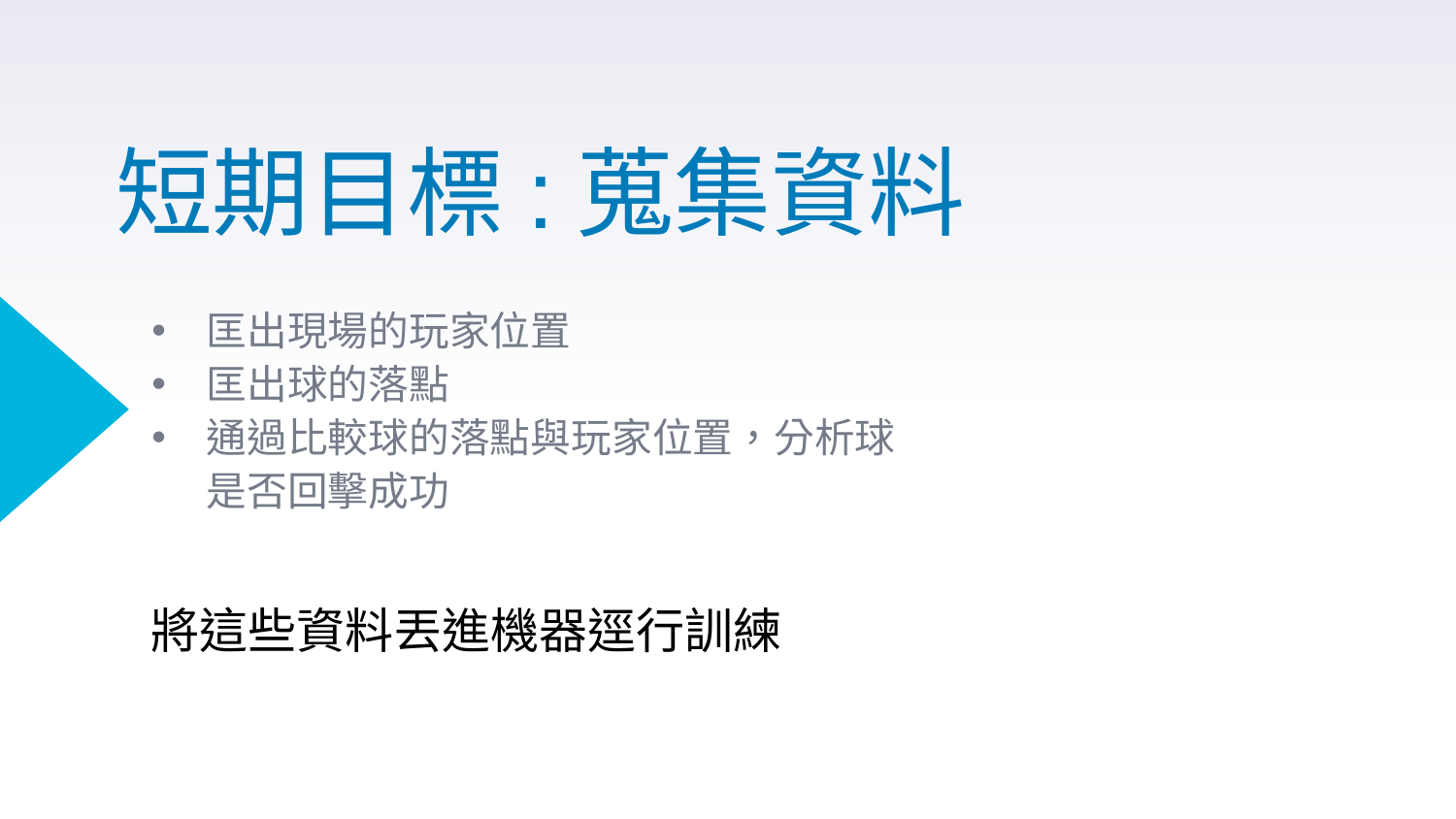

# 短期目標:蒐集資料
匡出現場的玩家位置
匡出球的落點
通過比較球的落點與玩家位置，分析球是否回擊成功
將這些資料丟進機器逕行訓練